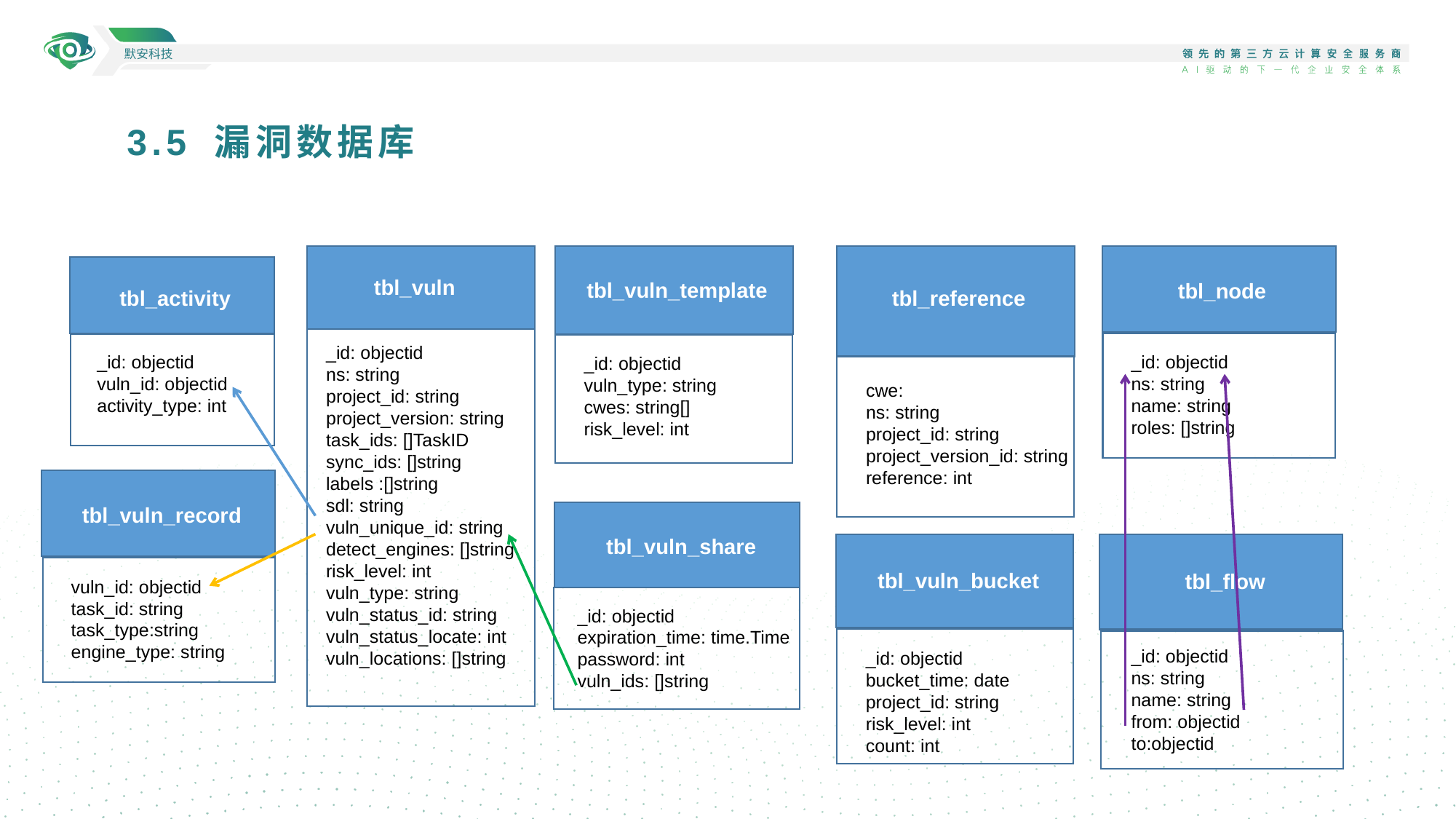

3.5 漏洞数据库

tbl_vuln

_id: objectid
ns: string
project_id: string
project_version: string
task_ids: []TaskID
sync_ids: []string
labels :[]string
sdl: string
vuln_unique_id: string
detect_engines: []string
risk_level: int
vuln_type: string
vuln_status_id: string
vuln_status_locate: int
vuln_locations: []string

tbl_reference

cwe:
ns: string
project_id: string
project_version_id: string
reference: int

tbl_vuln_template

_id: objectid
vuln_type: string
cwes: string[]
risk_level: int

tbl_node

_id: objectid
ns: string
name: string
roles: []string

tbl_activity

_id: objectid
vuln_id: objectid
activity_type: int

tbl_vuln_record

vuln_id: objectid
task_id: string
task_type:string
engine_type: string

tbl_vuln_share

_id: objectid
expiration_time: time.Time
password: int
vuln_ids: []string

tbl_vuln_bucket

_id: objectid
bucket_time: date
project_id: string
risk_level: int
count: int

tbl_flow

_id: objectid
ns: string
name: string
from: objectid
to:objectid